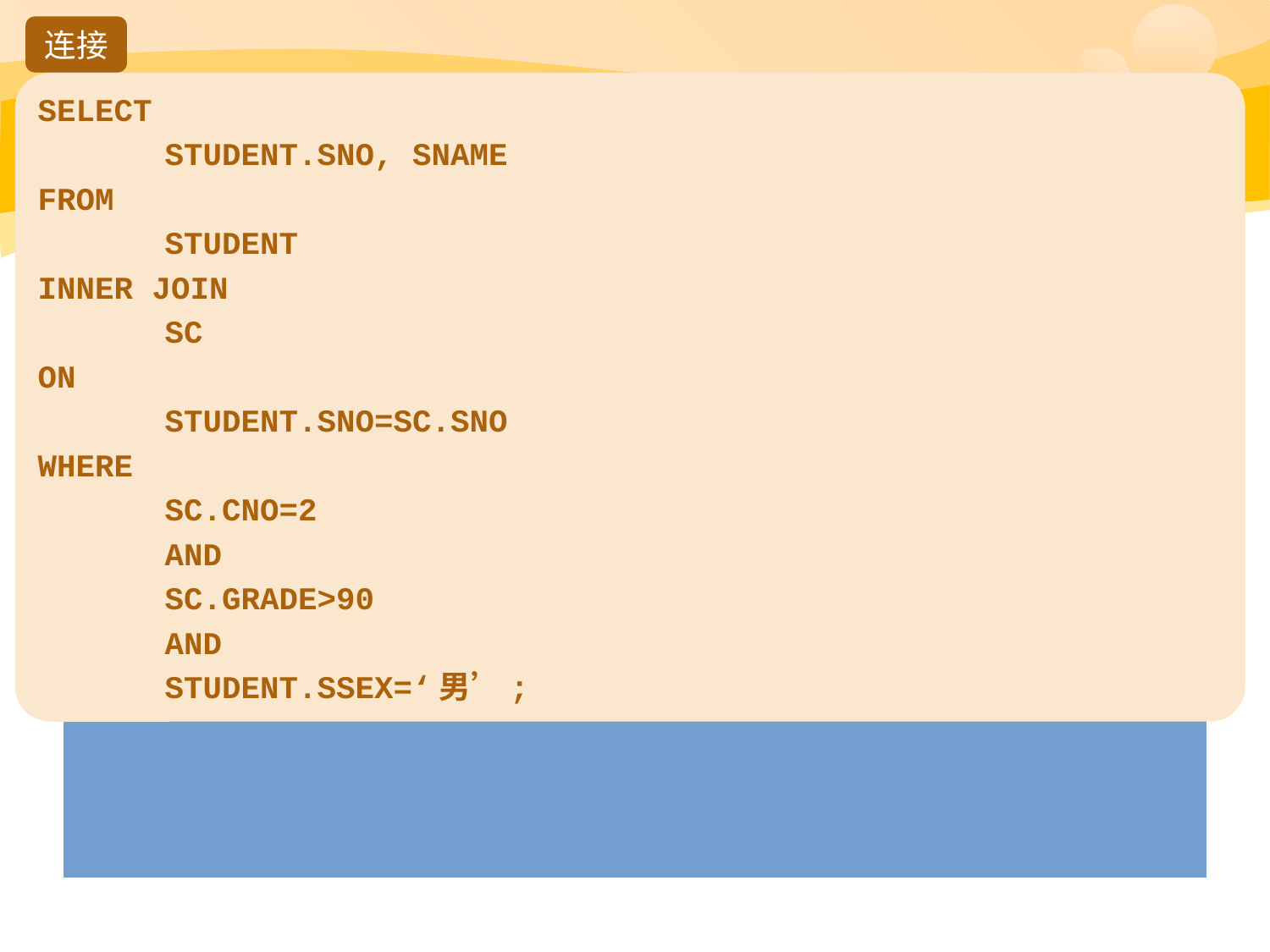

连接
SELECT
	STUDENT.SNO, SNAME
FROM
	STUDENT
INNER JOIN
	SC
ON
	STUDENT.SNO=SC.SNO
WHERE
	SC.CNO=2
	AND
	SC.GRADE>90
	AND
	STUDENT.SSEX=‘男’;
#